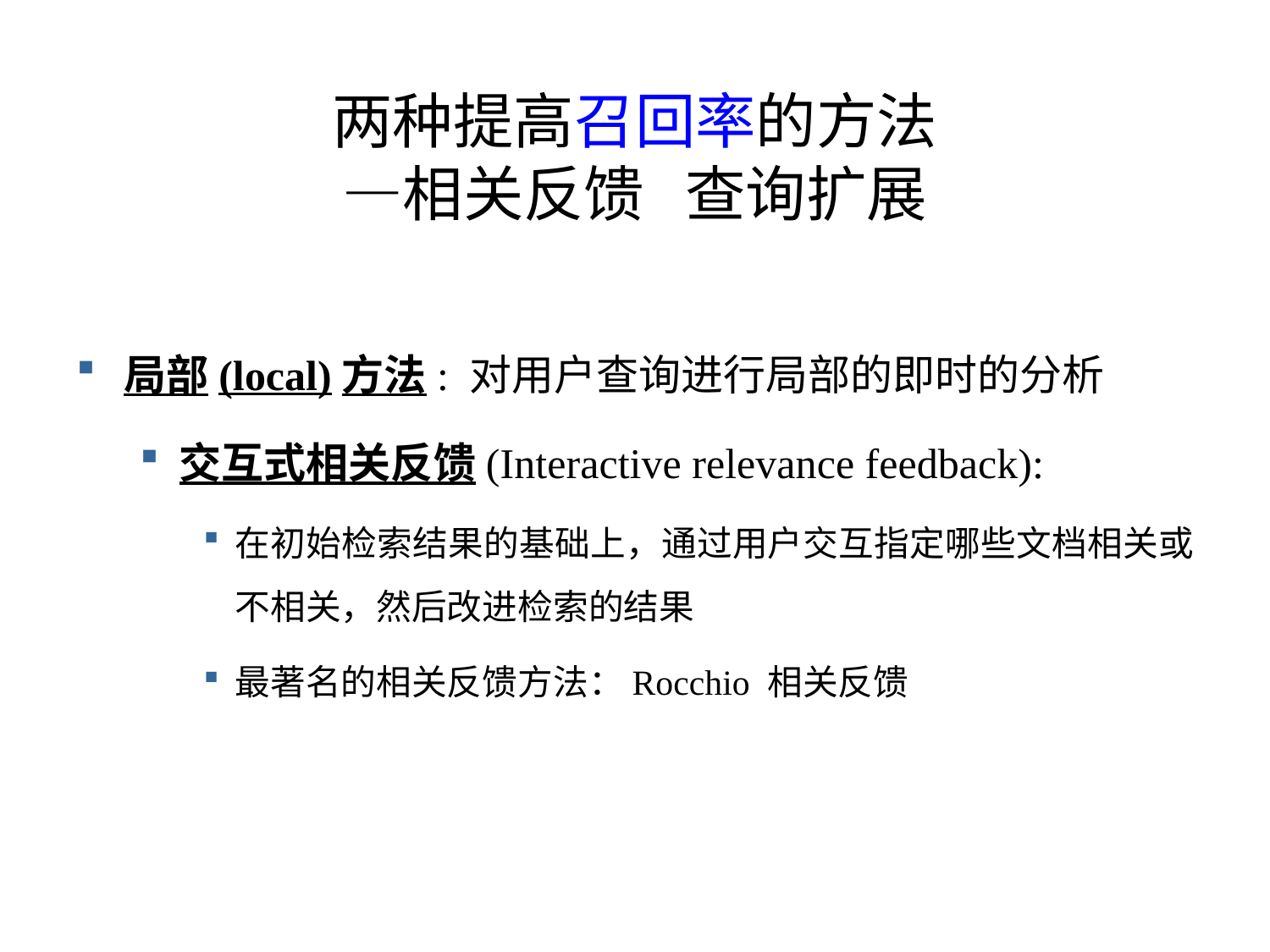

# 两种提高召回率的方法 —相关反馈   查询扩展
局部(local)方法: 对用户查询进行局部的即时的分析
交互式相关反馈(Interactive relevance feedback):
在初始检索结果的基础上，通过用户交互指定哪些文档相关或不相关，然后改进检索的结果
最著名的相关反馈方法：Rocchio 相关反馈